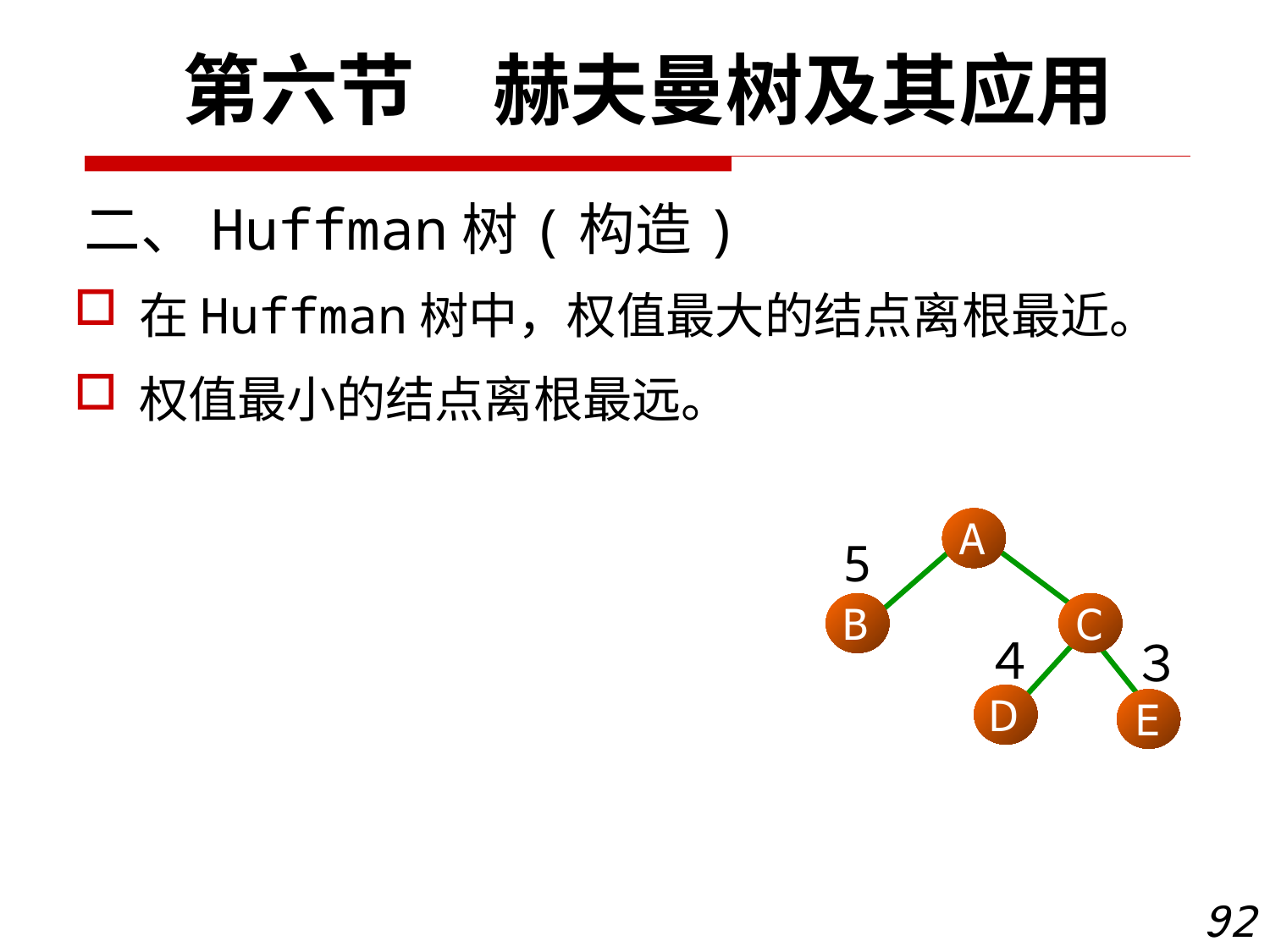

第六节　赫夫曼树及其应用
# 二、Huffman树(构造)
在Huffman树中，权值最大的结点离根最近。
权值最小的结点离根最远。
A
5

B
C
４
３

D
E
92